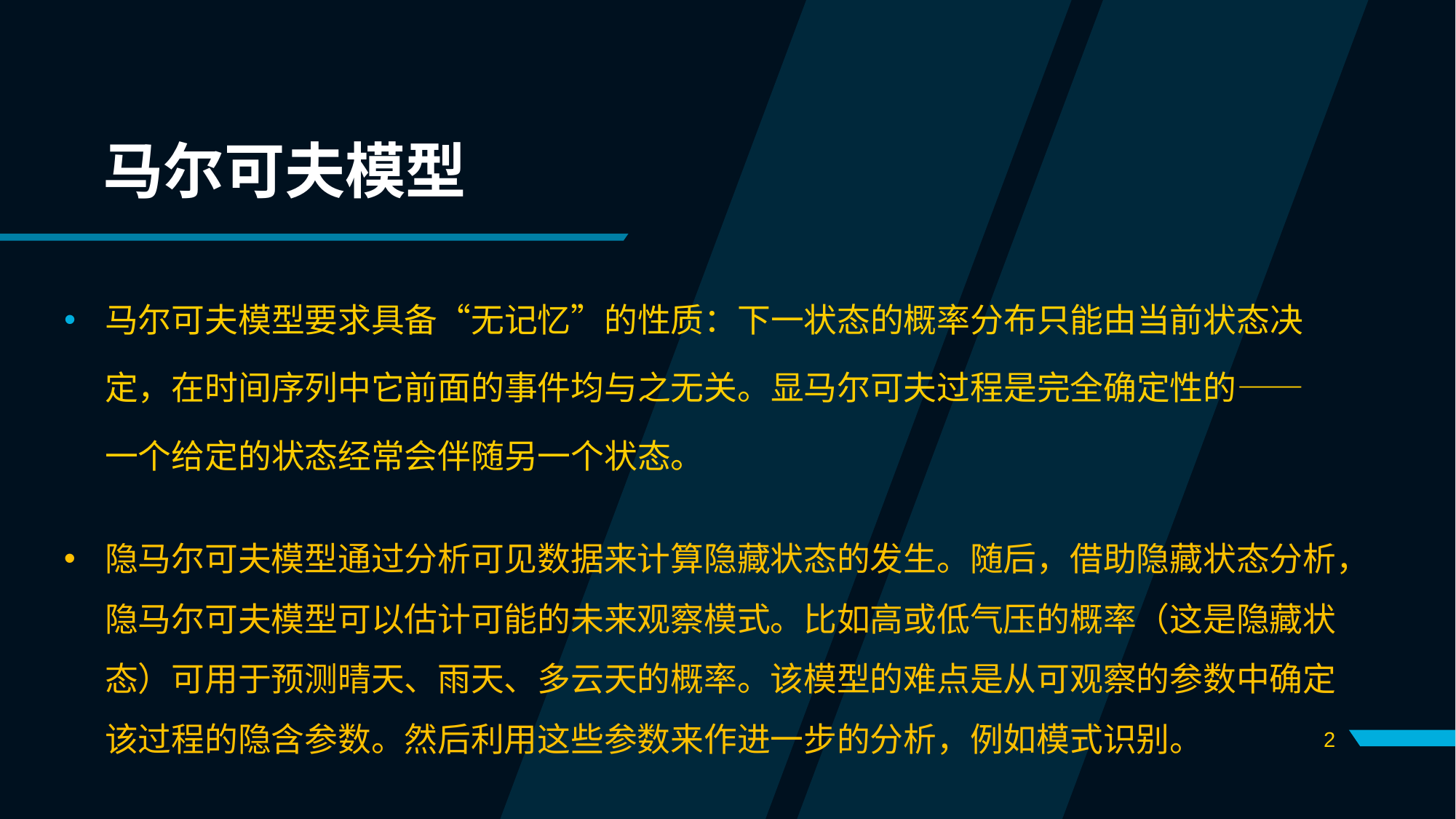

# 马尔可夫模型
马尔可夫模型要求具备“无记忆”的性质：下一状态的概率分布只能由当前状态决定，在时间序列中它前面的事件均与之无关。显马尔可夫过程是完全确定性的——一个给定的状态经常会伴随另一个状态。
隐马尔可夫模型通过分析可见数据来计算隐藏状态的发生。随后，借助隐藏状态分析，隐马尔可夫模型可以估计可能的未来观察模式。比如高或低气压的概率（这是隐藏状态）可用于预测晴天、雨天、多云天的概率。该模型的难点是从可观察的参数中确定该过程的隐含参数。然后利用这些参数来作进一步的分析，例如模式识别。
2